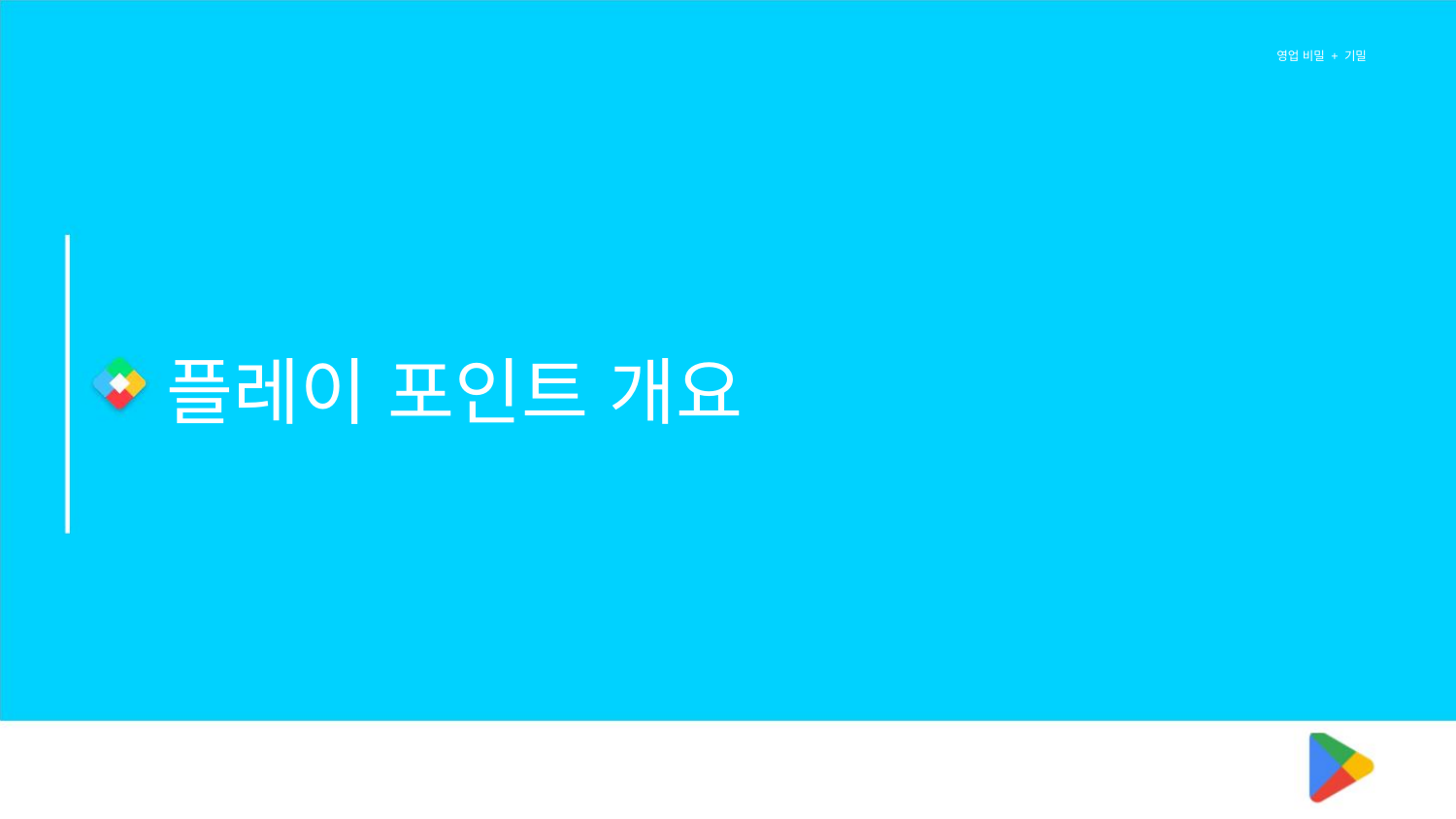

영업 비밀 + 기밀
플레이 포인트 개요